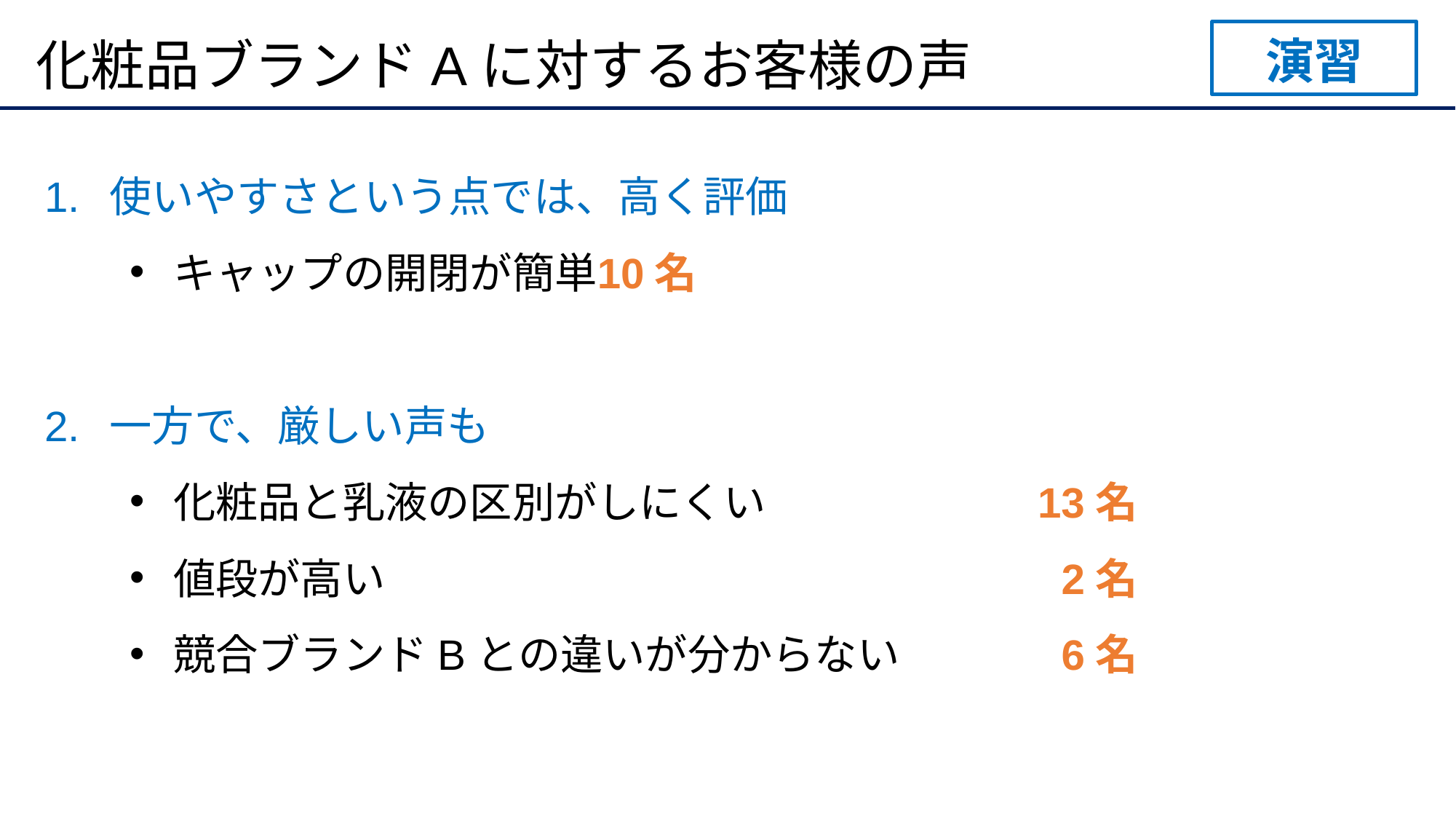

演習
# 化粧品ブランドAに対するお客様の声
使いやすさという点では、高く評価
キャップの開閉が簡単	10名

一方で、厳しい声も
化粧品と乳液の区別がしにくい	13名
値段が高い		2名
競合ブランドBとの違いが分からない	6名